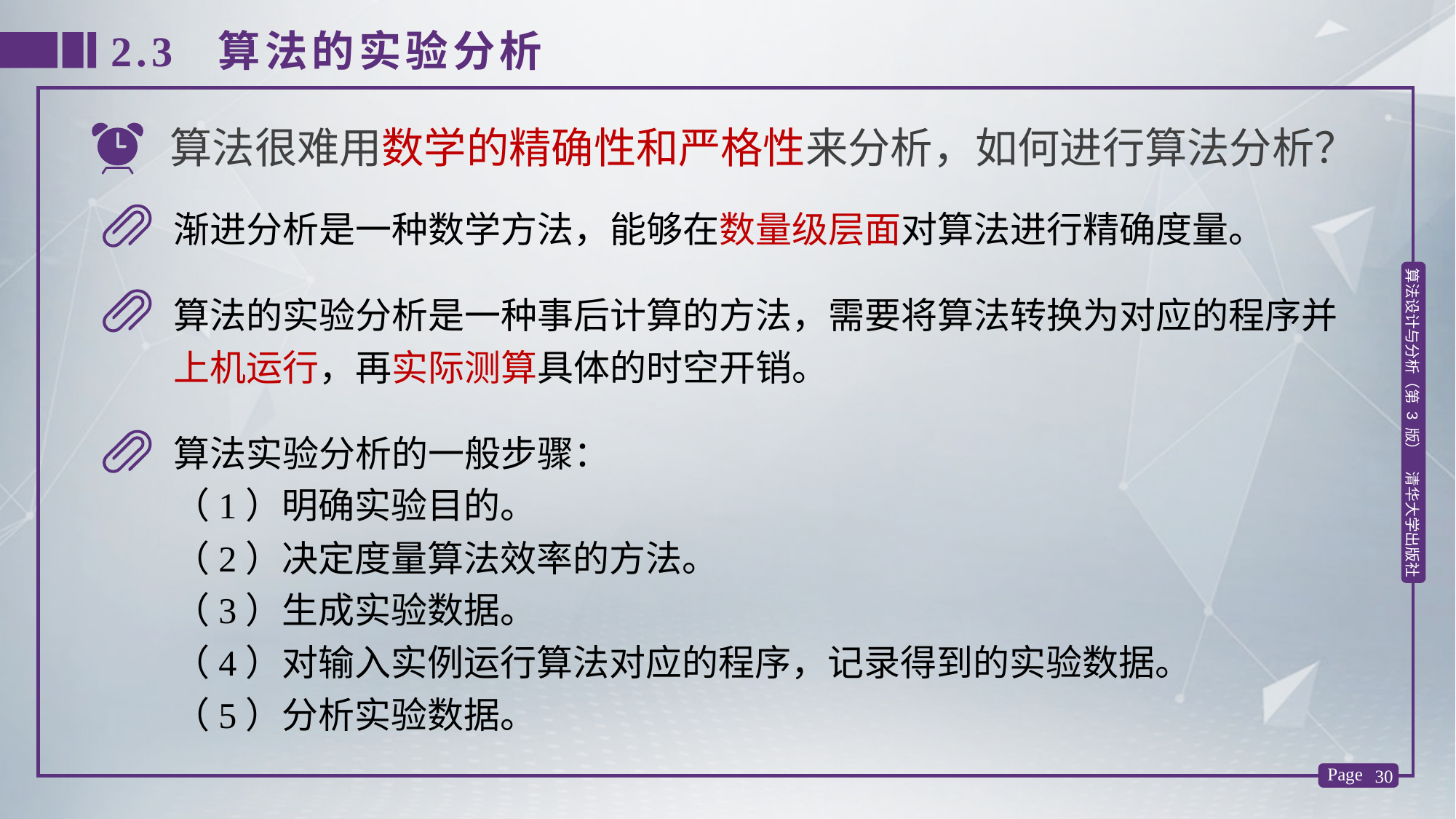

2.3  算法的实验分析
算法很难用数学的精确性和严格性来分析，如何进行算法分析？

渐进分析是一种数学方法，能够在数量级层面对算法进行精确度量。

算法的实验分析是一种事后计算的方法，需要将算法转换为对应的程序并上机运行，再实际测算具体的时空开销。

算法实验分析的一般步骤：
（1）明确实验目的。
（2）决定度量算法效率的方法。
（3）生成实验数据。
（4）对输入实例运行算法对应的程序，记录得到的实验数据。
（5）分析实验数据。